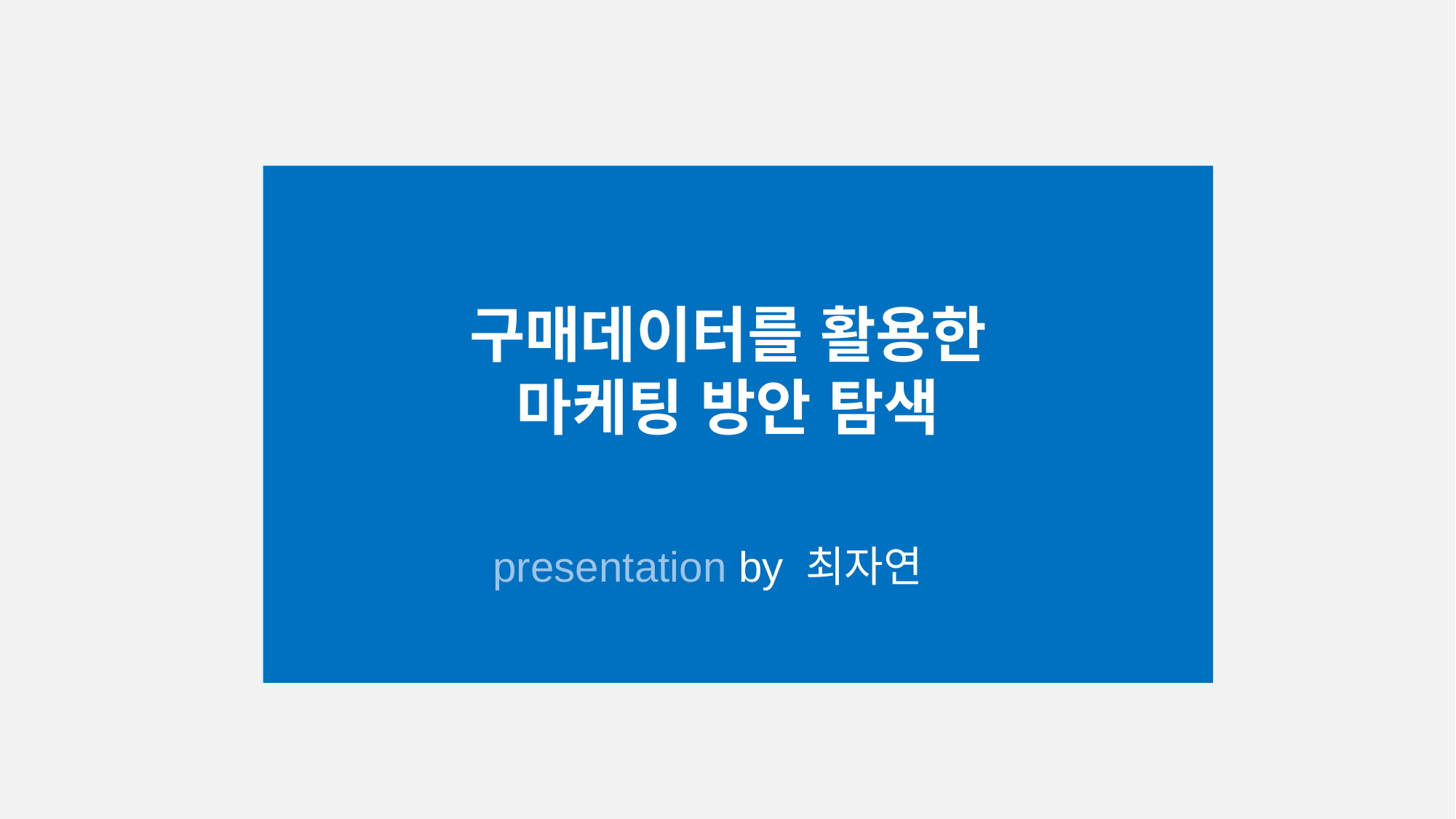

구매데이터를 활용한
마케팅 방안 탐색
presentation by 최자연